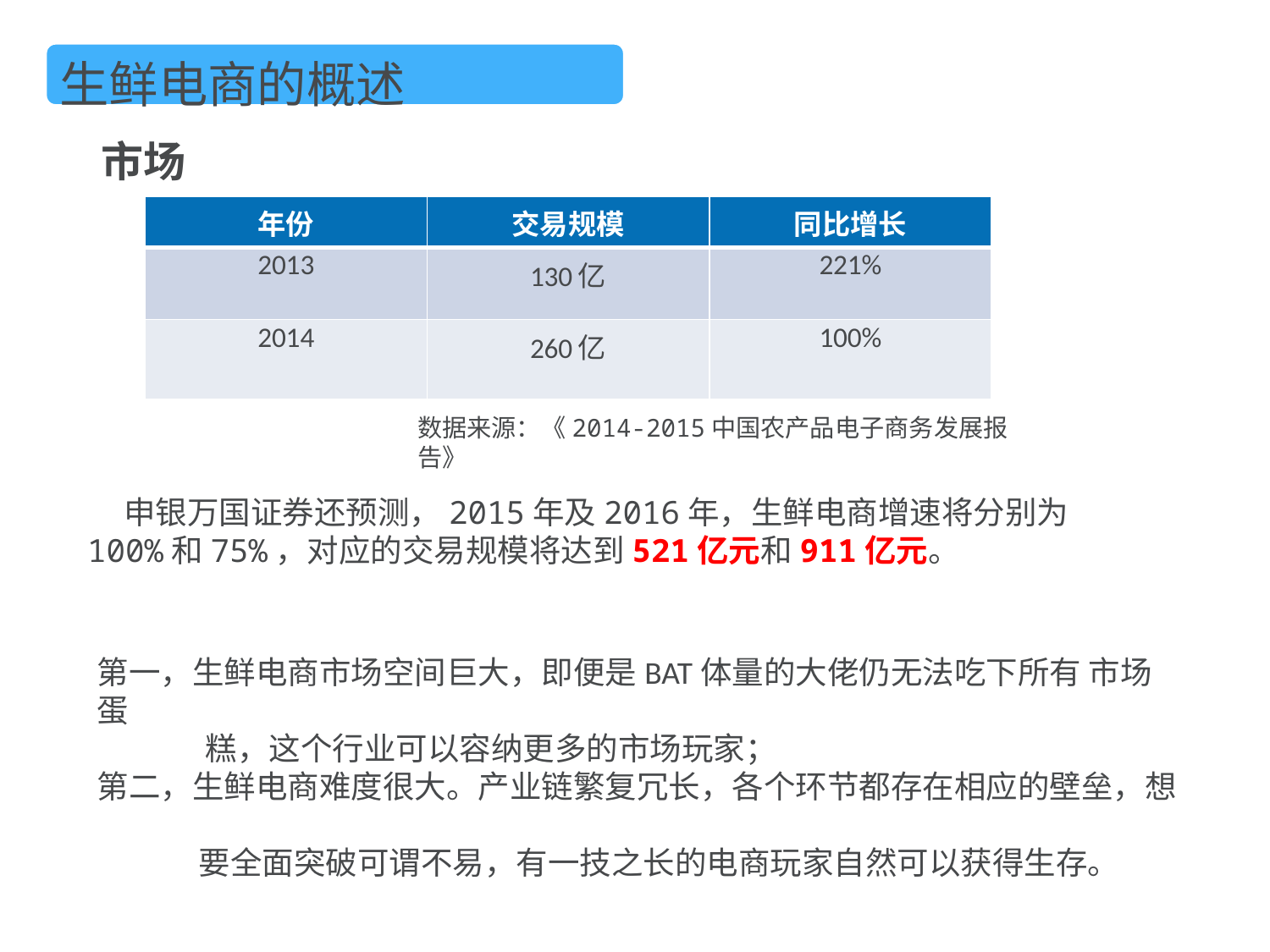

生鲜电商的概述

市场
| 年份 | 交易规模 | 同比增长 |
| --- | --- | --- |
| 2013 | 130亿 | 221% |
| 2014 | 260亿 | 100% |
数据来源：《2014-2015中国农产品电子商务发展报告》
    申银万国证券还预测，2015年及2016年，生鲜电商增速将分别为100%和75%，对应的交易规模将达到521亿元和911亿元。
第一，生鲜电商市场空间巨大，即便是BAT体量的大佬仍无法吃下所有 市场蛋
              糕，这个行业可以容纳更多的市场玩家；
第二，生鲜电商难度很大。产业链繁复冗长，各个环节都存在相应的壁垒，想
             要全面突破可谓不易，有一技之长的电商玩家自然可以获得生存。